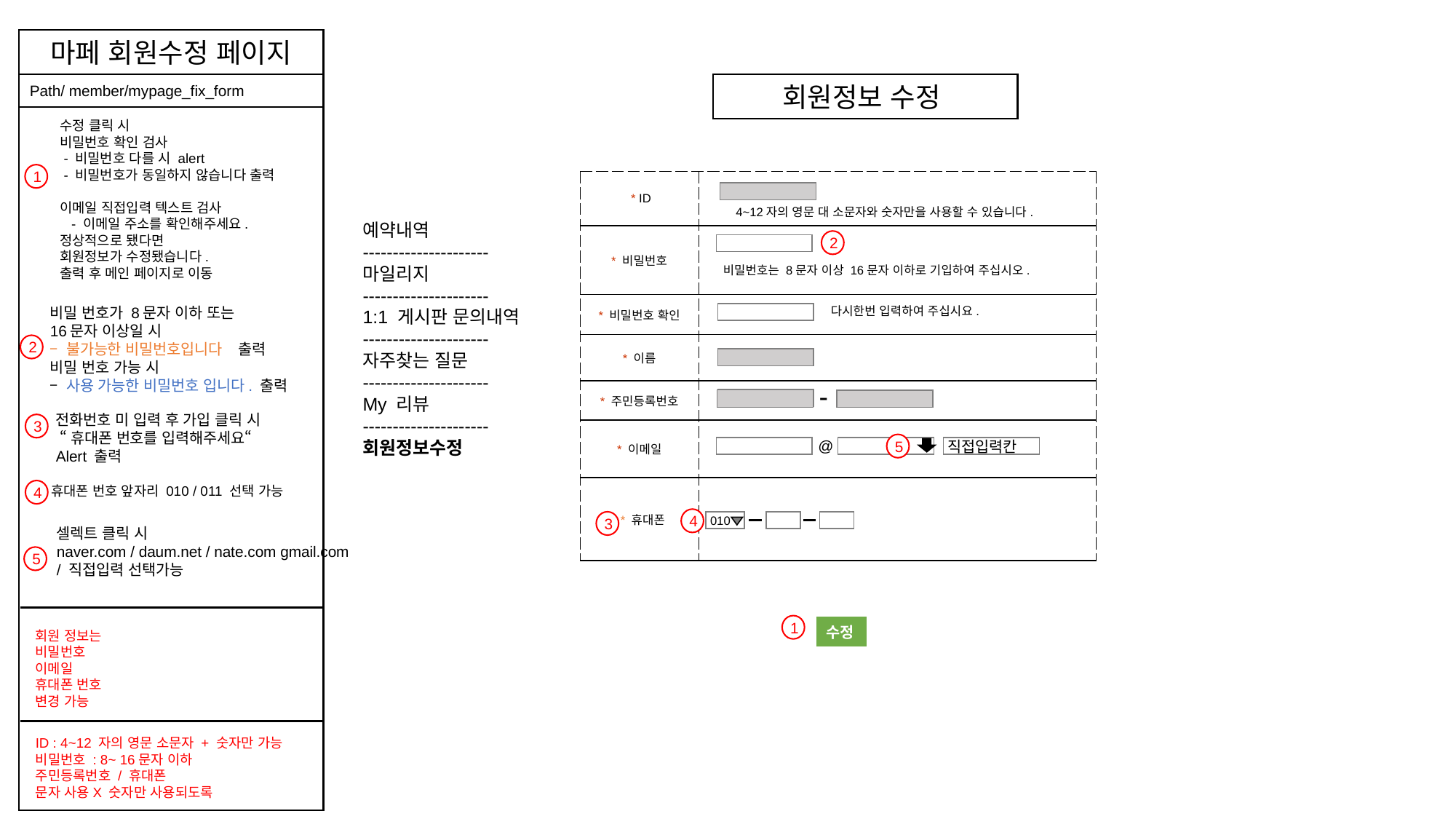

마페 회원수정 페이지
Path/ member/mypage_fix_form
회원정보 수정

수정 클릭 시
비밀번호 확인 검사
 - 비밀번호 다를 시 alert
 - 비밀번호가 동일하지 않습니다 출력

이메일 직접입력 텍스트 검사
   - 이메일 주소를 확인해주세요.
정상적으로 됐다면
회원정보가 수정됐습니다.
출력 후 메인 페이지로 이동
1
| \* ID |  |
| --- | --- |
| \* 비밀번호 |  |
| \* 비밀번호 확인 |  |
| \* 이름 |  |
| \* 주민등록번호 |  |
| \* 이메일 |  |
| \* 휴대폰 |  |

4~12자의 영문 대 소문자와 숫자만을 사용할 수 있습니다.
예약내역
---------------------
마일리지
---------------------
1:1 게시판 문의내역
---------------------
자주찾는 질문
---------------------
My 리뷰
---------------------
회원정보수정

2

비밀번호는 8문자 이상 16문자 이하로 기입하여 주십시오.
비밀 번호가 8문자 이하 또는
16문자 이상일 시
– 불가능한 비밀번호입니다. 출력
비밀 번호 가능 시
– 사용 가능한 비밀번호 입니다. 출력

다시한번 입력하여 주십시요.

2

-

전화번호 미 입력 후 가입 클릭 시
 “휴대폰 번호를 입력해주세요“
Alert 출력
3
@
5

직접입력칸

휴대폰 번호 앞자리 010 / 011 선택 가능
4
4
3
010

셀렉트 클릭 시
naver.com / daum.net / nate.com gmail.com / 직접입력 선택가능

5
1
수정
회원 정보는
비밀번호
이메일
휴대폰 번호
변경 가능
ID : 4~12 자의 영문 소문자 + 숫자만 가능
비밀번호 : 8~ 16문자 이하
주민등록번호 / 휴대폰
문자 사용X 숫자만 사용되도록